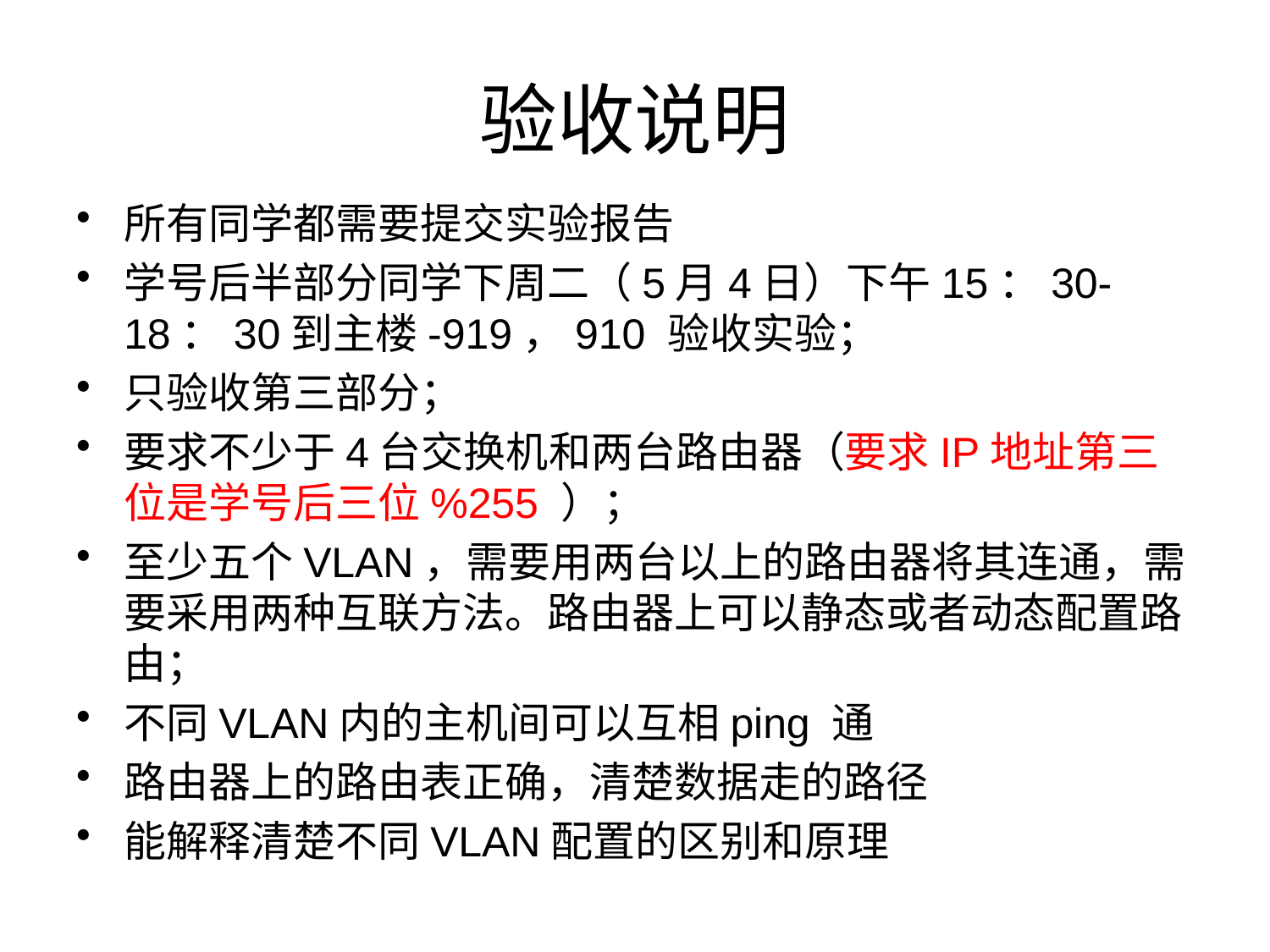

# 验收说明
所有同学都需要提交实验报告
学号后半部分同学下周二（5月4日）下午15：30-18：30到主楼-919，910 验收实验；
只验收第三部分；
要求不少于4台交换机和两台路由器（要求IP地址第三位是学号后三位%255 ）；
至少五个VLAN，需要用两台以上的路由器将其连通，需要采用两种互联方法。路由器上可以静态或者动态配置路由；
不同VLAN内的主机间可以互相ping 通
路由器上的路由表正确，清楚数据走的路径
能解释清楚不同VLAN配置的区别和原理